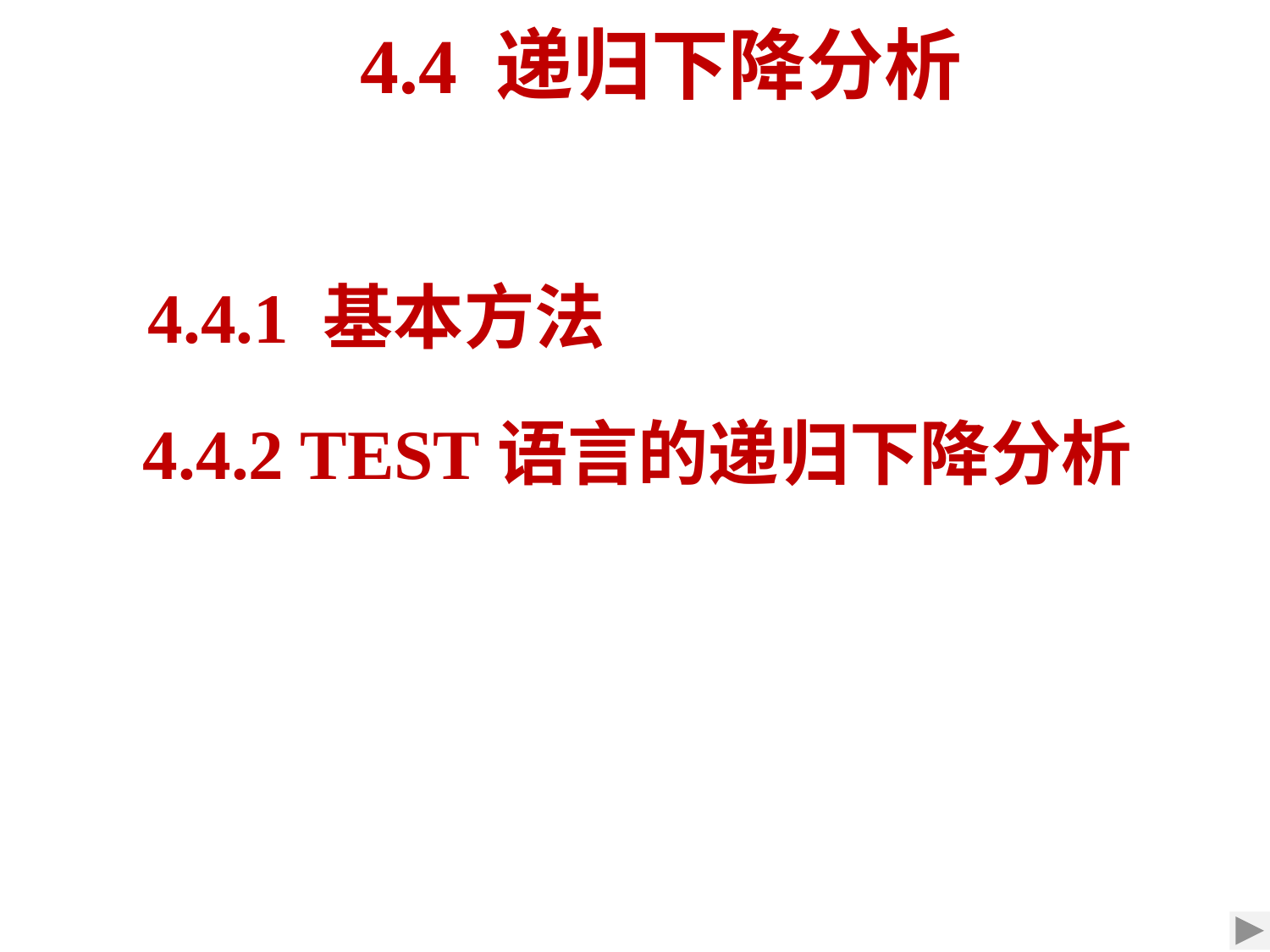

# 4.4 递归下降分析
4.4.1 基本方法
4.4.2 TEST语言的递归下降分析